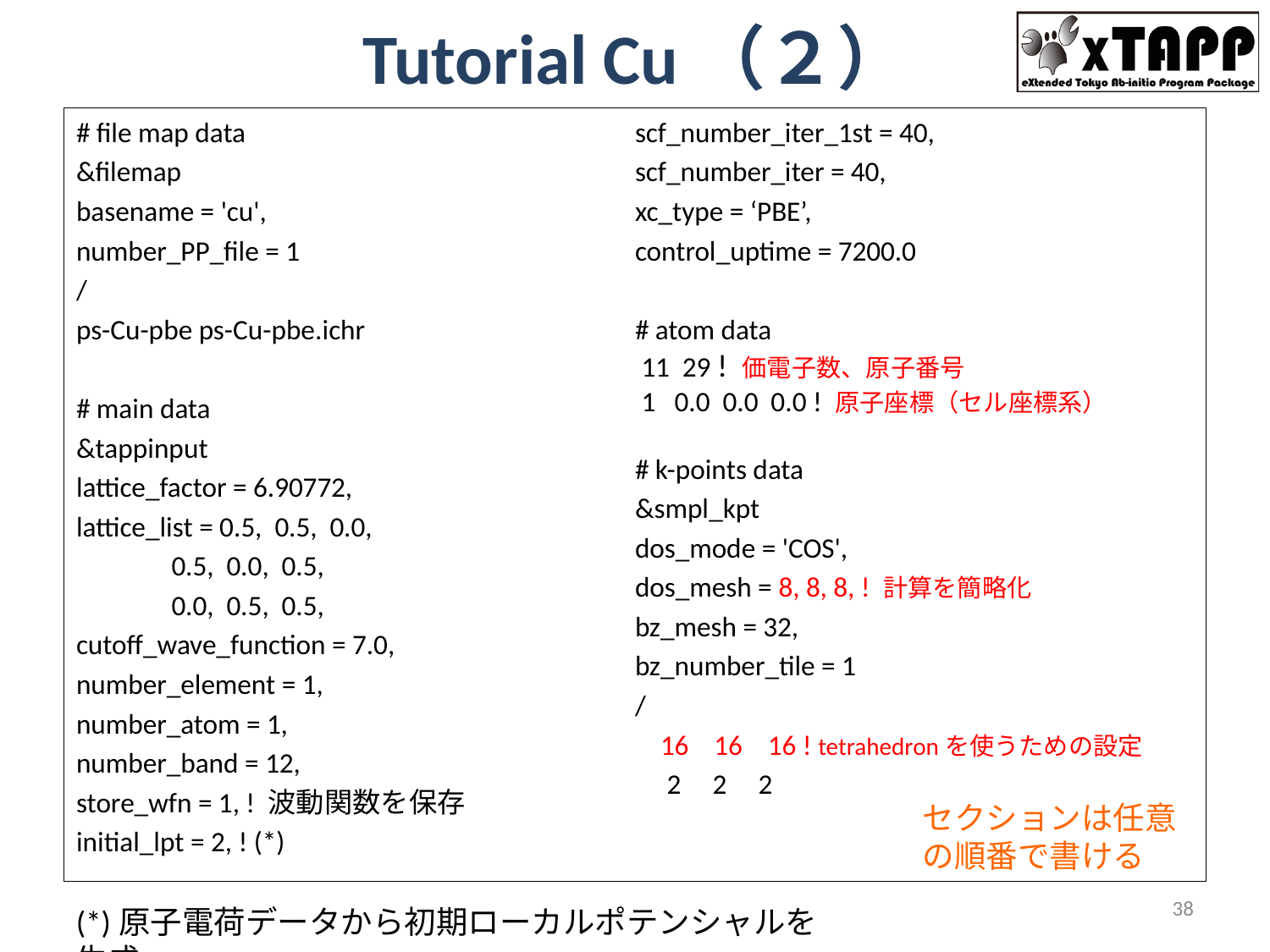

# Tutorial Cu（２）
# file map data
&filemap
basename = 'cu',
number_PP_file = 1
/
ps-Cu-pbe ps-Cu-pbe.ichr

# main data
&tappinput
lattice_factor = 6.90772,
lattice_list = 0.5,  0.5,  0.0,
               0.5,  0.0,  0.5,
               0.0,  0.5,  0.5,
cutoff_wave_function = 7.0,
number_element = 1,
number_atom = 1,
number_band = 12,
store_wfn = 1, ! 波動関数を保存
initial_lpt = 2, ! (*)
scf_number_iter_1st = 40,
scf_number_iter = 40,
xc_type = ‘PBE’,
control_uptime = 7200.0

# atom data
 11  29 ! 価電子数、原子番号
 1   0.0  0.0  0.0 ! 原子座標（セル座標系）
# k-points data
&smpl_kpt
dos_mode = 'COS',
dos_mesh = 8, 8, 8, ! 計算を簡略化
bz_mesh = 32,
bz_number_tile = 1
/
    16    16    16 ! tetrahedronを使うための設定
     2     2     2
セクションは任意の順番で書ける
38
(*)原子電荷データから初期ローカルポテンシャルを生成